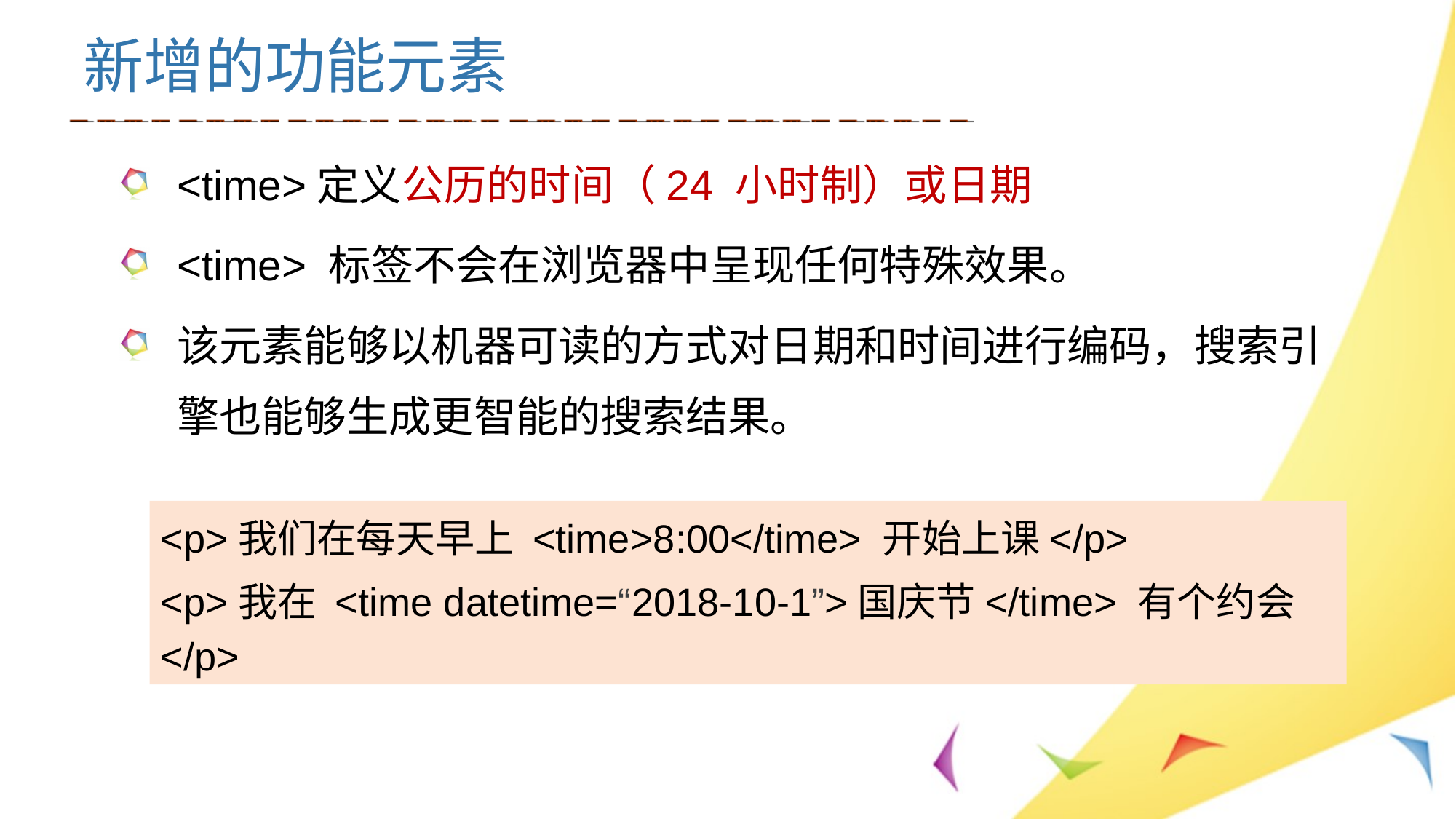

新增的功能元素
<time>定义公历的时间（24 小时制）或日期
<time> 标签不会在浏览器中呈现任何特殊效果。
该元素能够以机器可读的方式对日期和时间进行编码，搜索引擎也能够生成更智能的搜索结果。

<p>我们在每天早上 <time>8:00</time> 开始上课</p>
<p>我在 <time datetime=“2018-10-1”>国庆节</time> 有个约会</p>